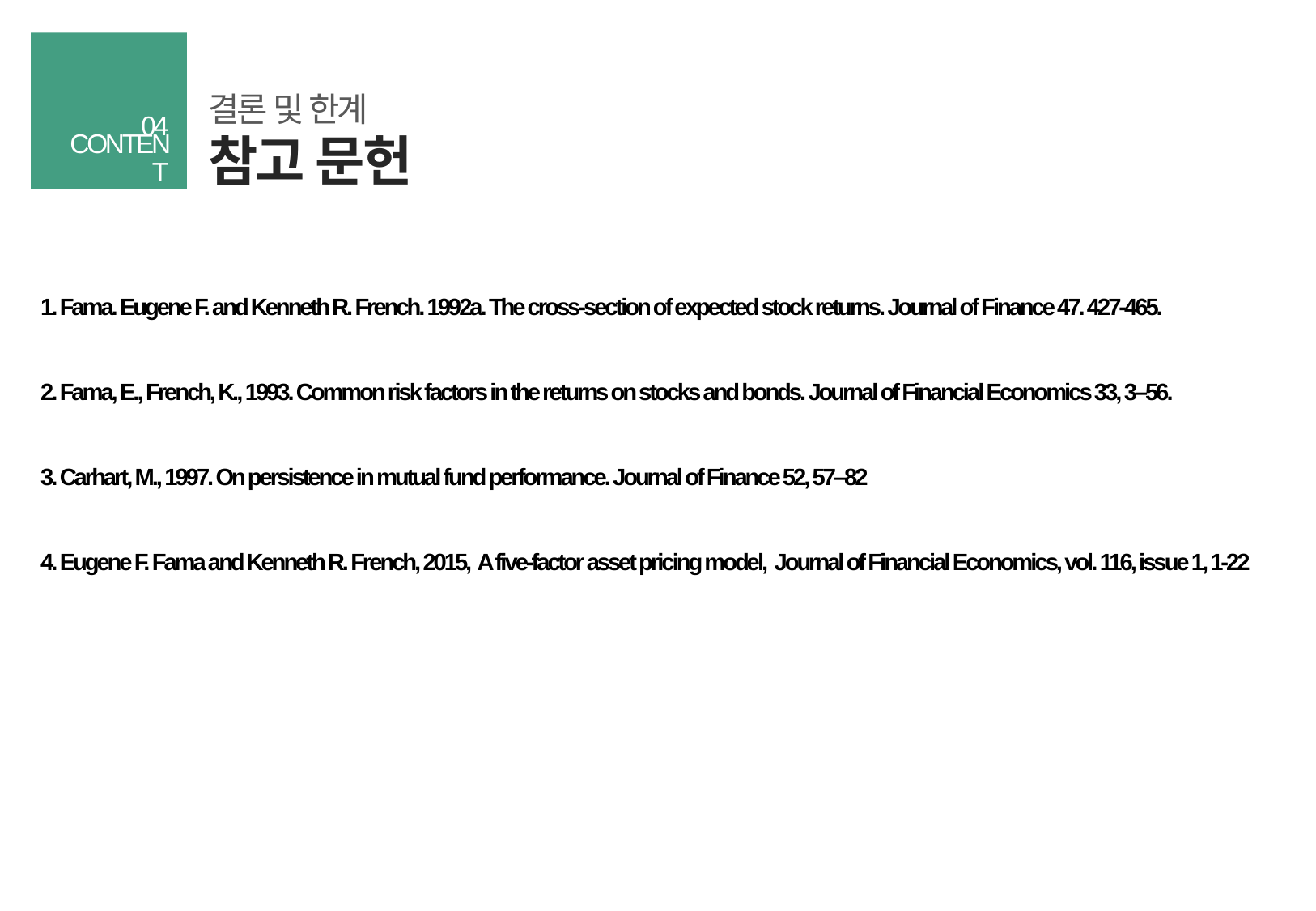

결론 및 한계
04
참고 문헌
CONTENT
1. Fama. Eugene F. and Kenneth R. French. 1992a. The cross-section of expected stock returns. Journal of Finance 47. 427-465.

2. Fama, E., French, K., 1993. Common risk factors in the returns on stocks and bonds. Journal of Financial Economics 33, 3–56.

3. Carhart, M., 1997. On persistence in mutual fund performance. Journal of Finance 52, 57–82

4. Eugene F. Fama and Kenneth R. French, 2015,  A five-factor asset pricing model,  Journal of Financial Economics, vol. 116, issue 1, 1-22